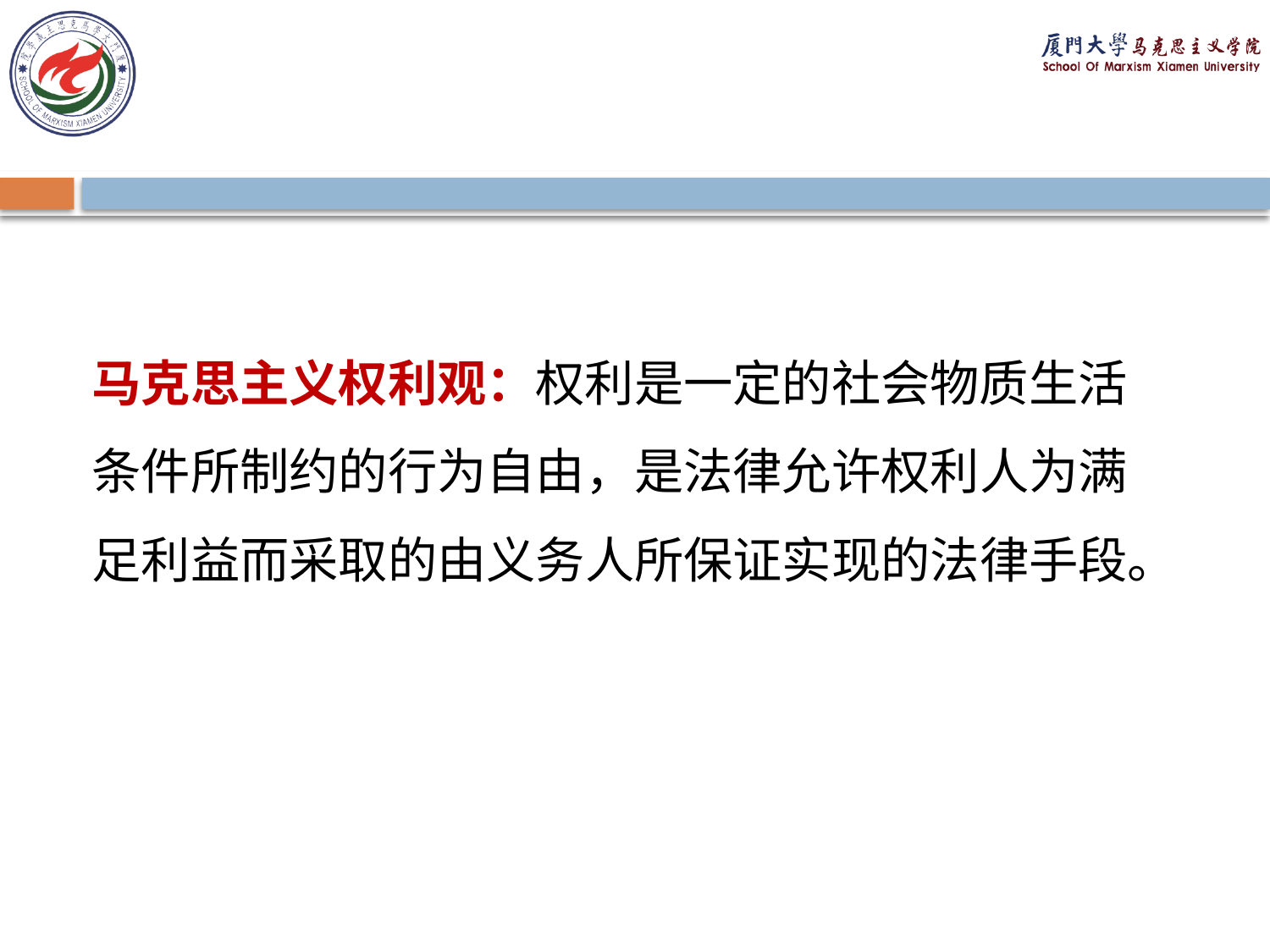

马克思主义权利观：权利是一定的社会物质生活条件所制约的行为自由，是法律允许权利人为满足利益而采取的由义务人所保证实现的法律手段。